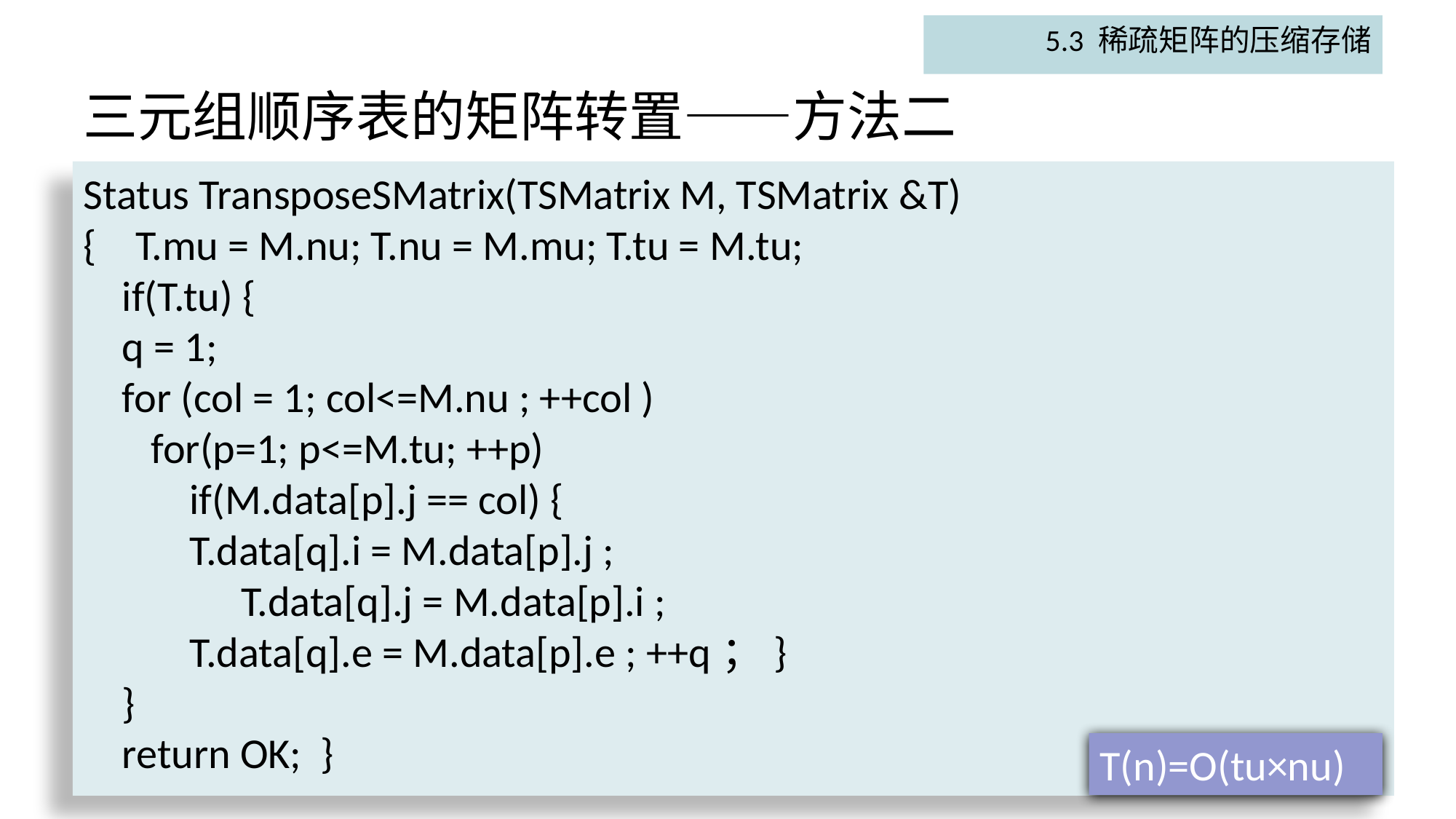

5.3 稀疏矩阵的压缩存储

# 三元组顺序表的矩阵转置——方法二
Status TransposeSMatrix(TSMatrix M, TSMatrix &T)
{    T.mu = M.nu; T.nu = M.mu; T.tu = M.tu;
    if(T.tu) {
    q = 1;
    for (col = 1; col<=M.nu ; ++col )
       for(p=1; p<=M.tu; ++p)
           if(M.data[p].j == col) {
           T.data[q].i = M.data[p].j ;
	     T.data[q].j = M.data[p].i ;
           T.data[q].e = M.data[p].e ; ++q；}
    }
    return OK;  }
T(n)=O(tu×nu)